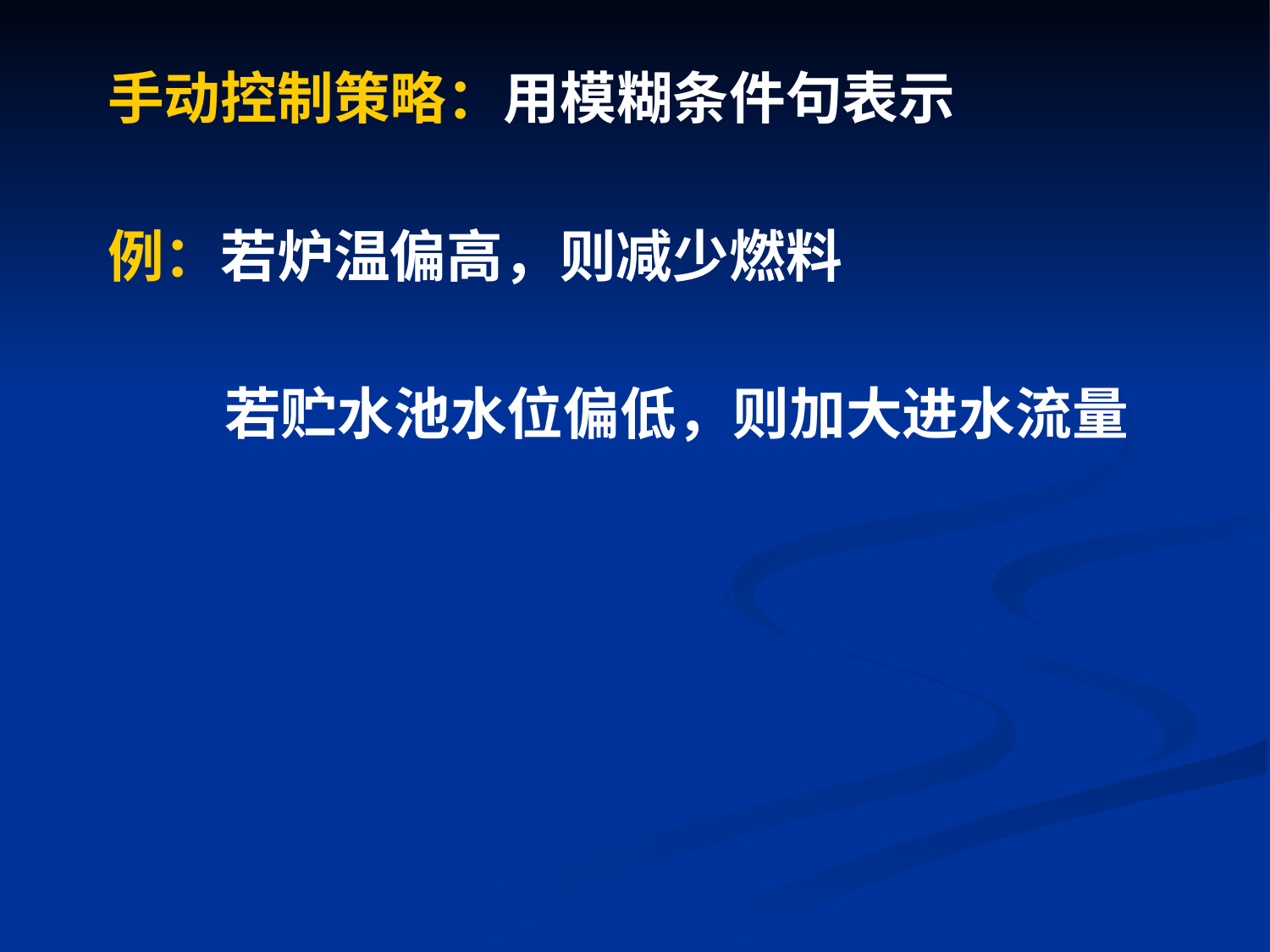

# 手动控制策略：用模糊条件句表示

例：若炉温偏高，则减少燃料

        若贮水池水位偏低，则加大进水流量